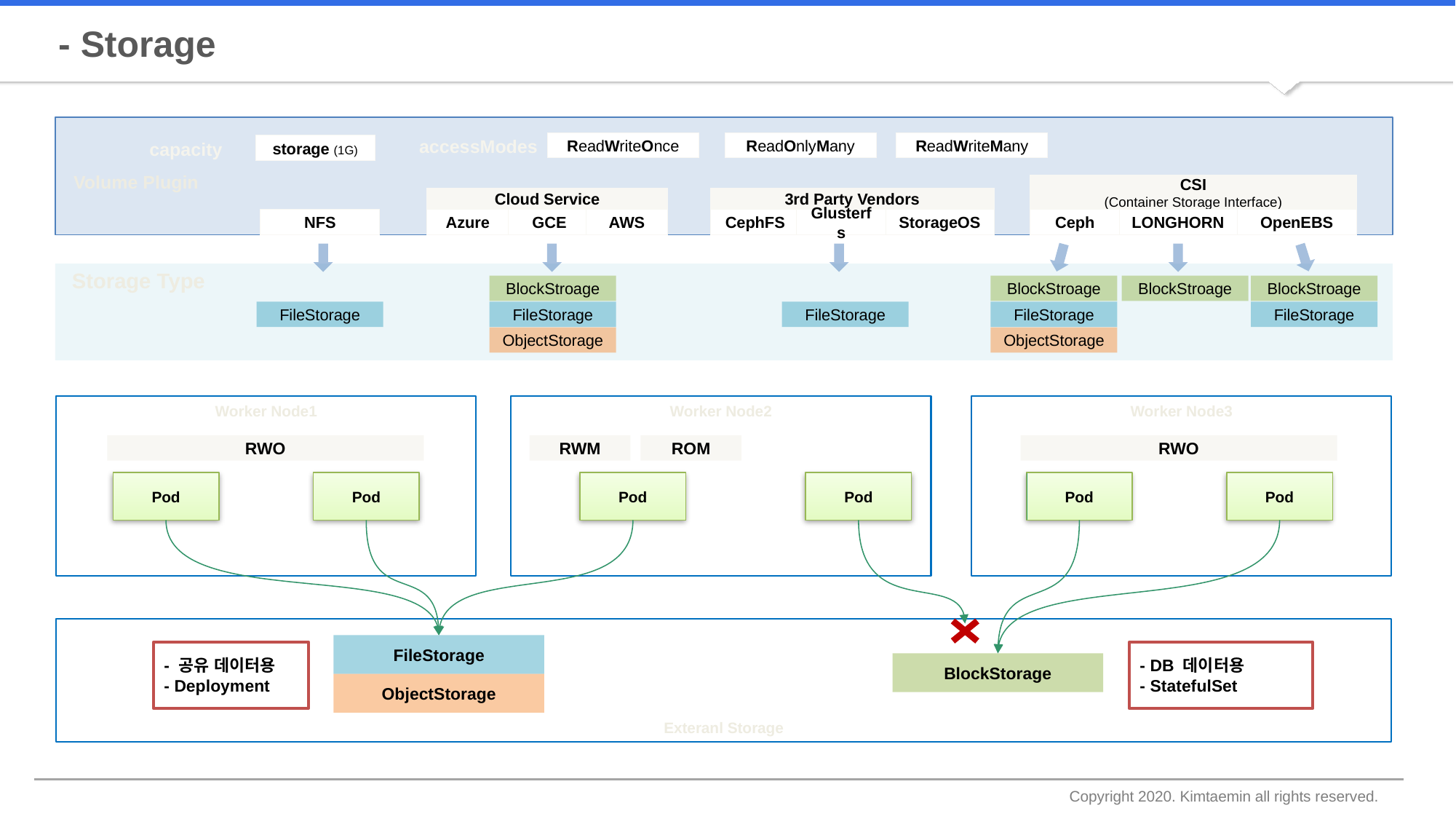

- Storage

capacity
storage (1G)
Volume Plugin
CSI
(Container Storage Interface)
Cloud Service
3rd Party Vendors
NFS
Azure
GCE
AWS
CephFS
Glusterfs
StorageOS
Ceph
LONGHORN
OpenEBS
accessModes
ReadWriteOnce
ReadOnlyMany
ReadWriteMany

FileStorage

BlockStroage
FileStorage
ObjectStorage

FileStorage

BlockStroage
BlockStroage
BlockStroage
FileStorage
FileStorage
ObjectStorage
Storage Type

Worker Node1
Worker Node2
Worker Node3
RWO
Pod
Pod
RWM
ROM
Pod
RWO
Pod

Pod
Pod
Exteranl Storage
FileStorage
ObjectStorage
- 공유 데이터용
- Deployment
- DB 데이터용
- StatefulSet
BlockStorage